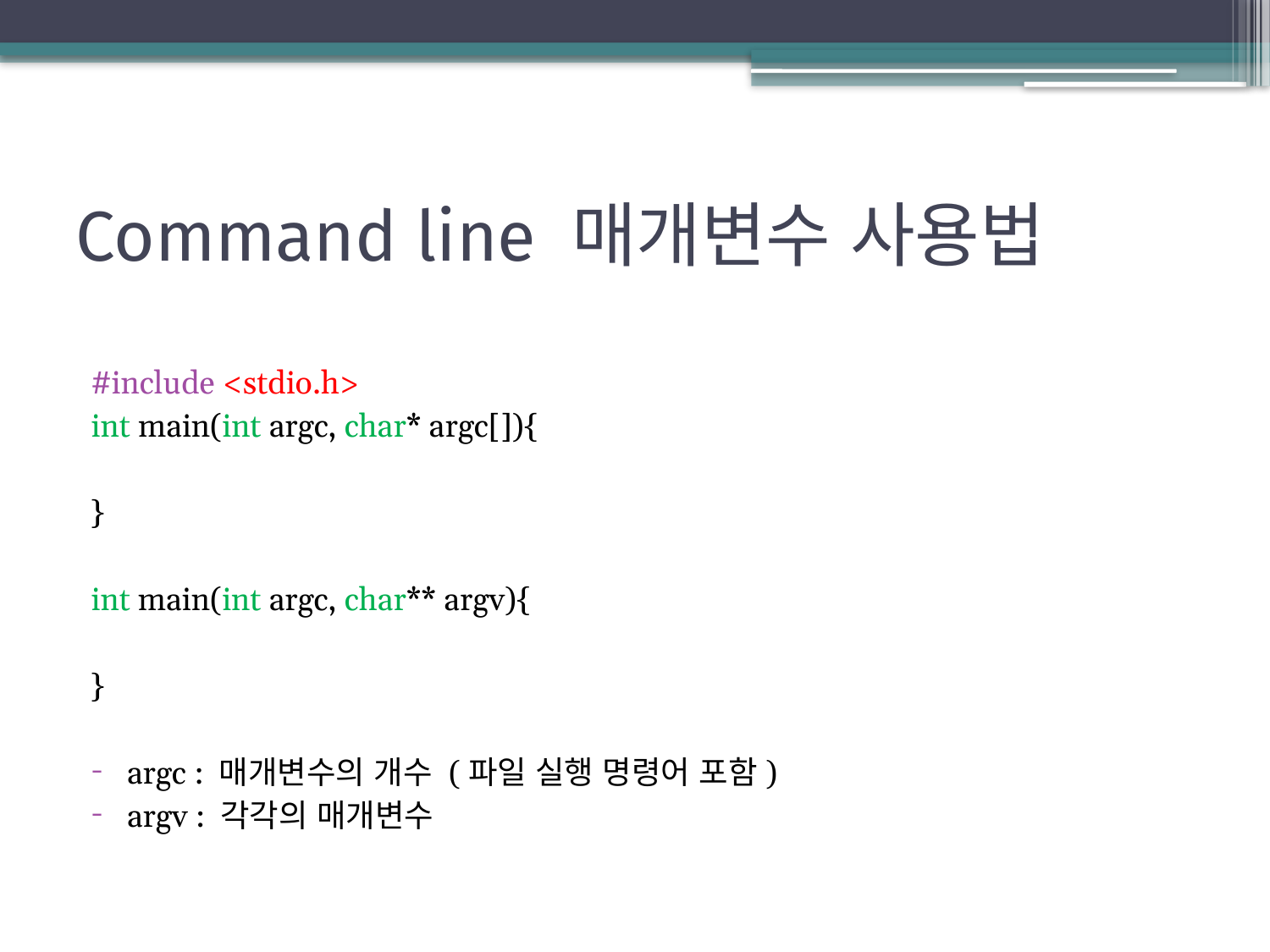

# Command line 매개변수 사용법

#include <stdio.h>
int main(int argc, char* argc[]){

}

int main(int argc, char** argv){

}

argc : 매개변수의 개수 (파일 실행 명령어 포함)
argv : 각각의 매개변수